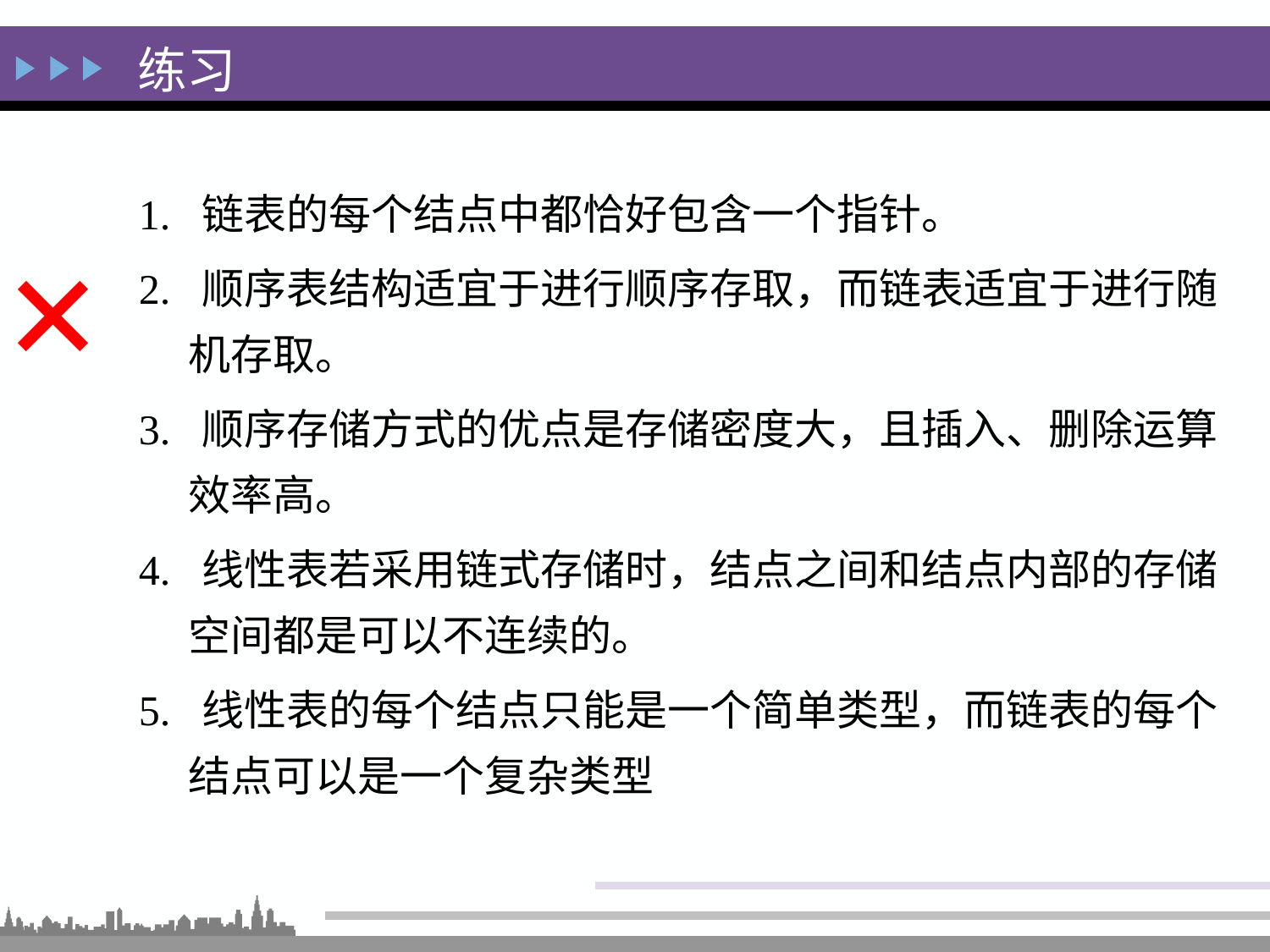

练习
1.  链表的每个结点中都恰好包含一个指针。
2.  顺序表结构适宜于进行顺序存取，而链表适宜于进行随机存取。
3.  顺序存储方式的优点是存储密度大，且插入、删除运算效率高。
4.  线性表若采用链式存储时，结点之间和结点内部的存储空间都是可以不连续的。
5.  线性表的每个结点只能是一个简单类型，而链表的每个结点可以是一个复杂类型
×